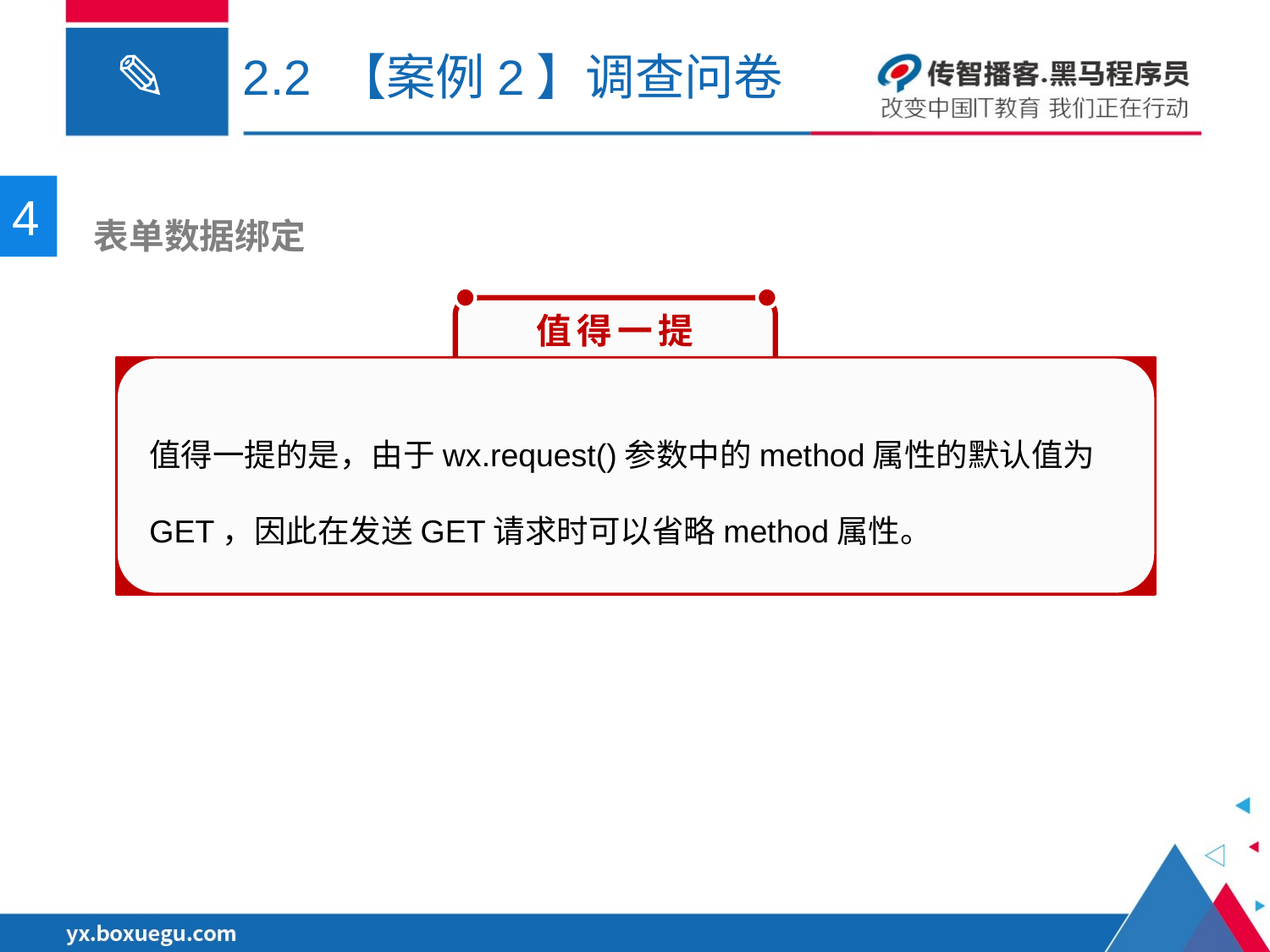

# 2.2 【案例2】调查问卷

4
  表单数据绑定

值得一提

值得一提的是，由于wx.request()参数中的method属性的默认值为GET，因此在发送GET请求时可以省略method属性。